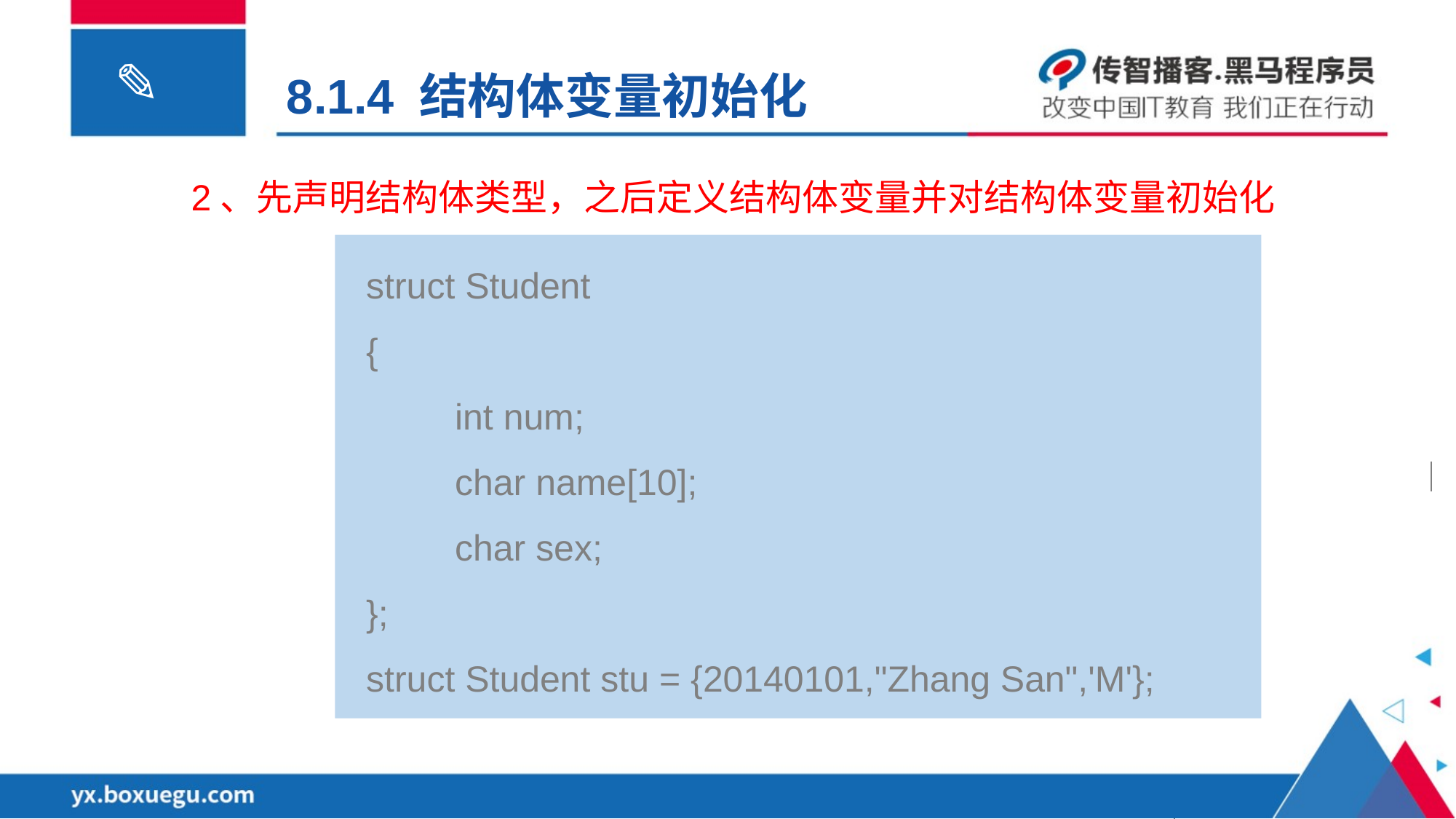

8.1.4 结构体变量初始化
2、先声明结构体类型，之后定义结构体变量并对结构体变量初始化
  struct Student
  {
	int num;
	char name[10];
	char sex;
  };
  struct Student stu = {20140101,"Zhang San",'M'};